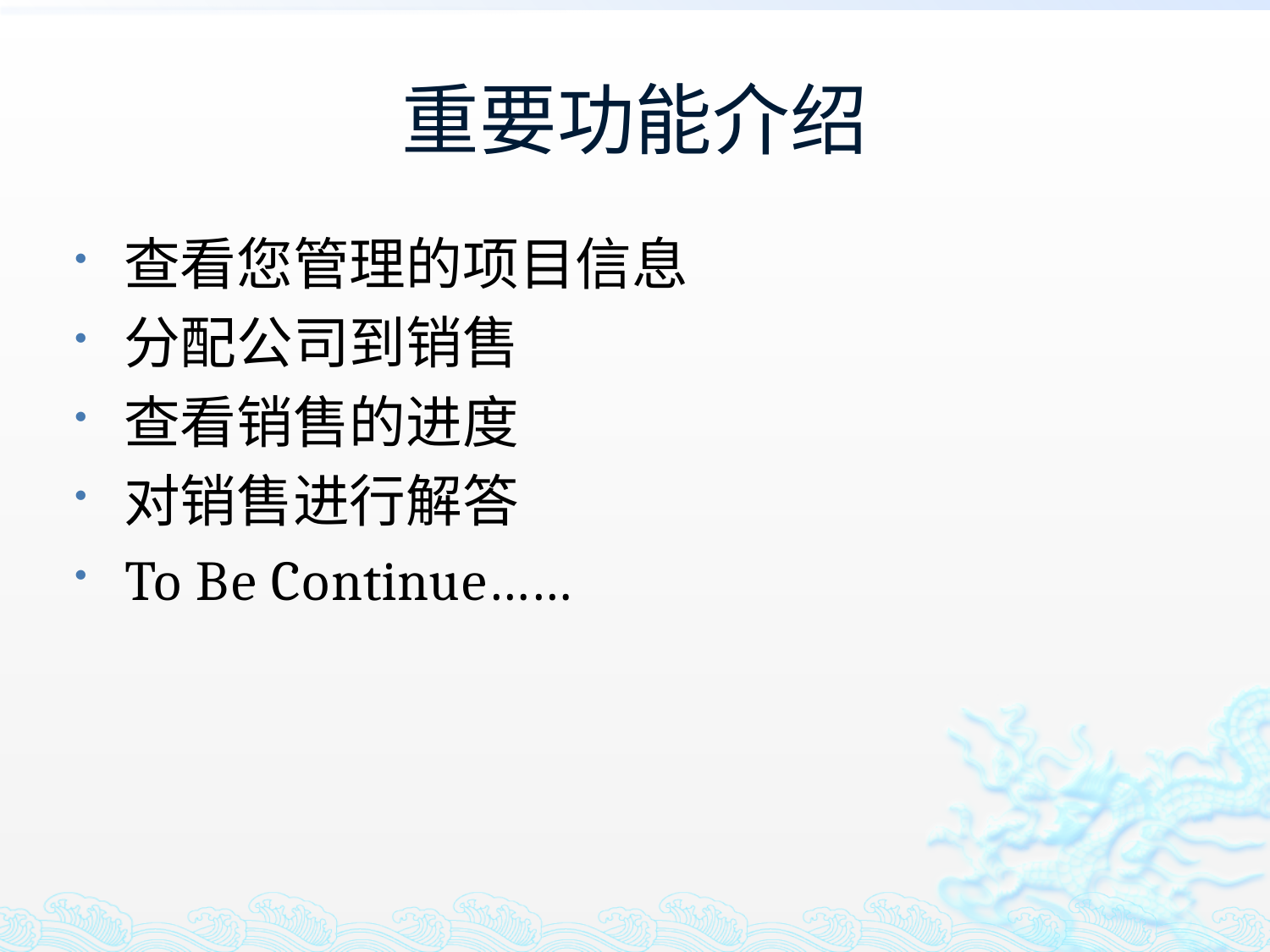

# 重要功能介绍
查看您管理的项目信息
分配公司到销售
查看销售的进度
对销售进行解答
To Be Continue……